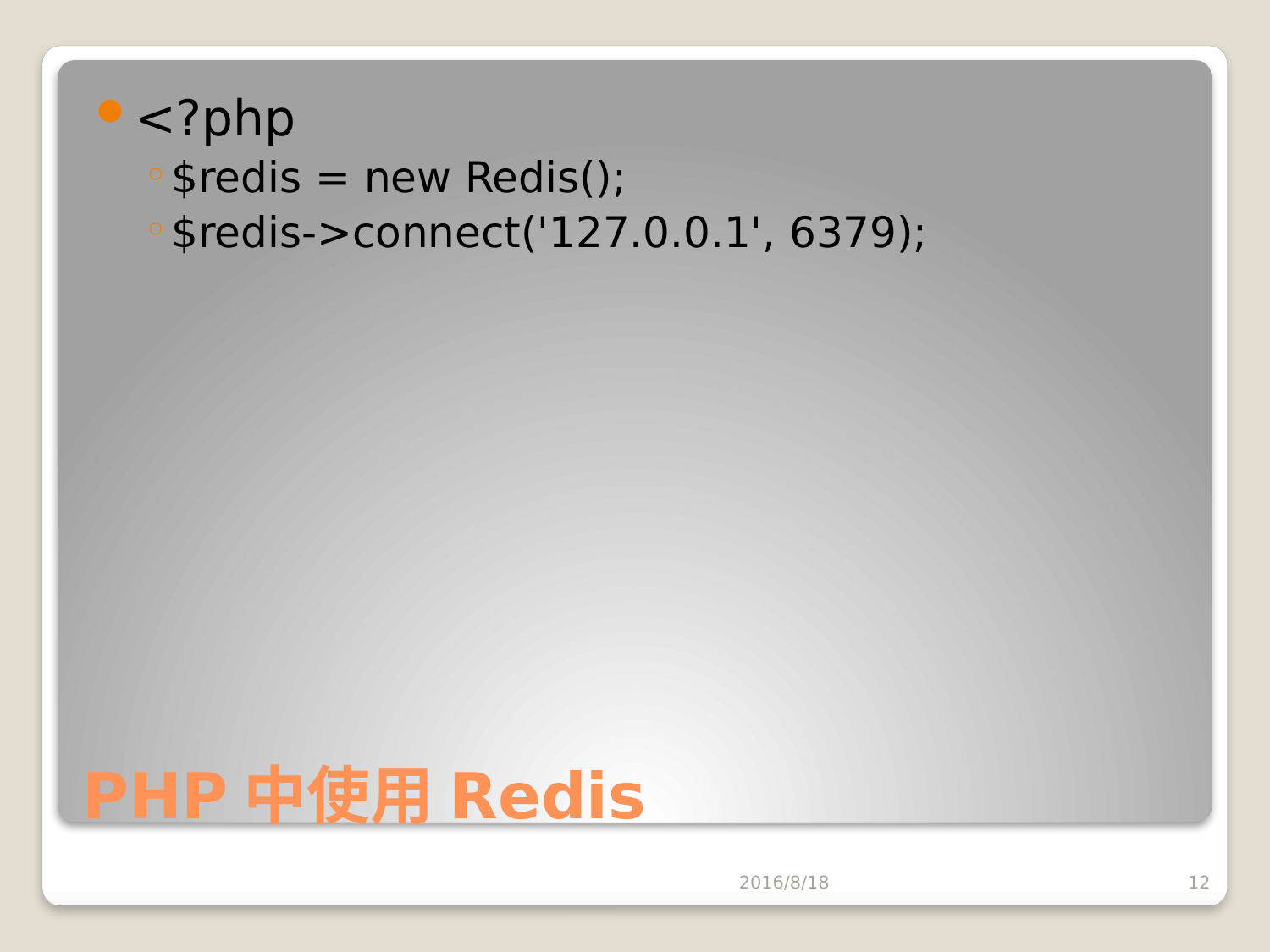

<?php
$redis = new Redis();
$redis->connect('127.0.0.1', 6379);
# PHP中使用Redis
2016/8/18
12